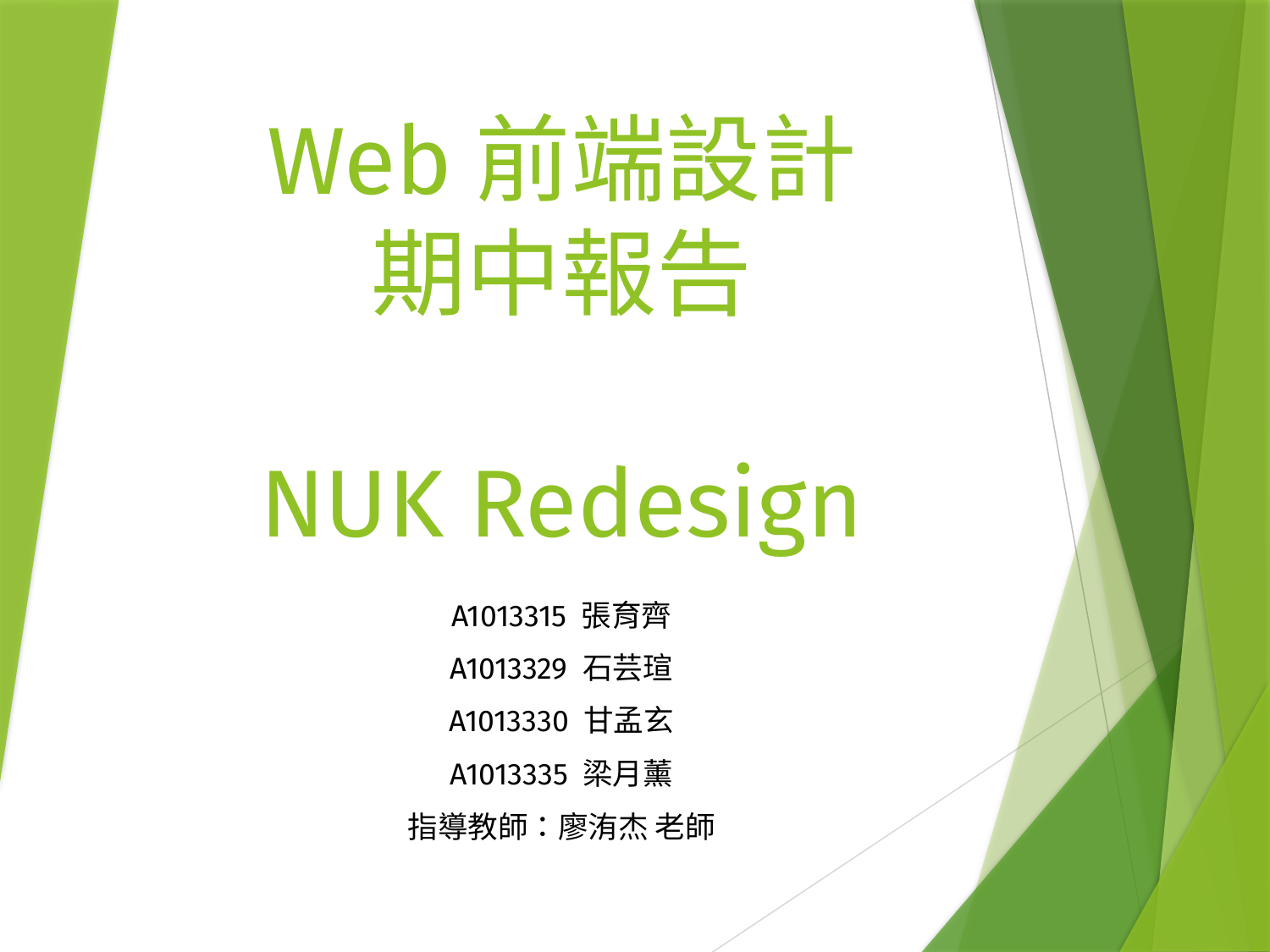

# Web前端設計 期中報告 NUK Redesign
A1013315 張育齊
A1013329 石芸瑄
A1013330 甘孟玄
A1013335 梁月薰
指導教師：廖洧杰 老師